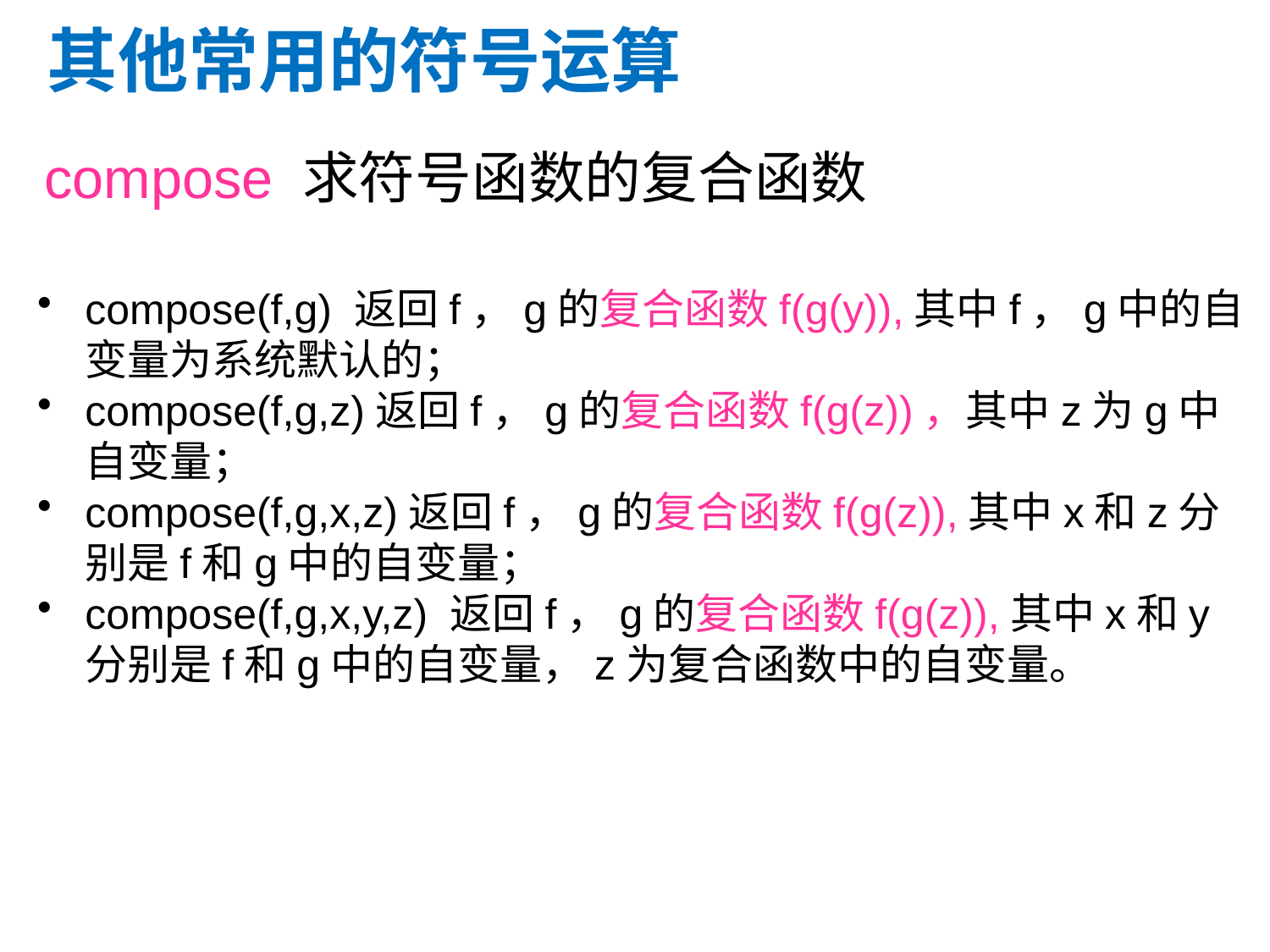

其他常用的符号运算
compose 求符号函数的复合函数
compose(f,g) 返回f，g的复合函数f(g(y)),其中f，g中的自变量为系统默认的；
compose(f,g,z)返回f，g的复合函数f(g(z))，其中z为g中自变量；
compose(f,g,x,z)返回f，g的复合函数f(g(z)),其中x和z分别是f和g中的自变量；
compose(f,g,x,y,z) 返回f，g的复合函数f(g(z)),其中x和y分别是f和g中的自变量，z为复合函数中的自变量。